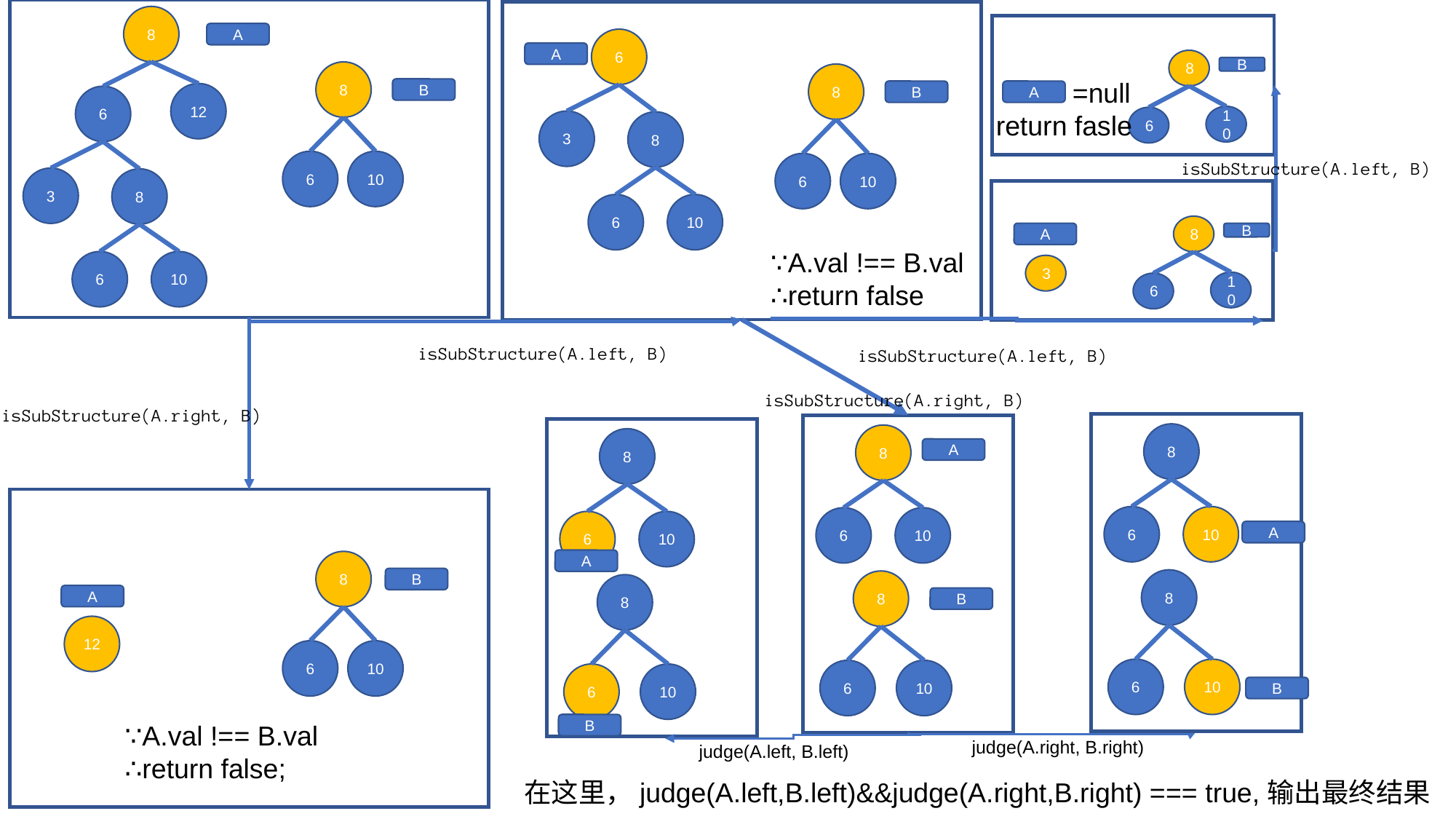

8

A
6
A
8
B
8
8
          =null
return fasle
B
A
B
12
6
10
6
3
8
6
10
isSubStructure(A.left, B)
6
10
3
8

10
6
8
A
B
∵A.val !== B.val
∴return false
10
6
3
10
6
isSubStructure(A.left, B)
isSubStructure(A.left, B)
isSubStructure(A.right, B)
isSubStructure(A.right, B)

8
8
8
A

10
6
10
6
10
6
A
A
8
B
8
8
8
A
B
12
6
10
6
10
6
10
6
10
B
∵A.val !== B.val
∴return false;
B
judge(A.right, B.right)
judge(A.left, B.left)
在这里，judge(A.left,B.left)&&judge(A.right,B.right) === true,输出最终结果